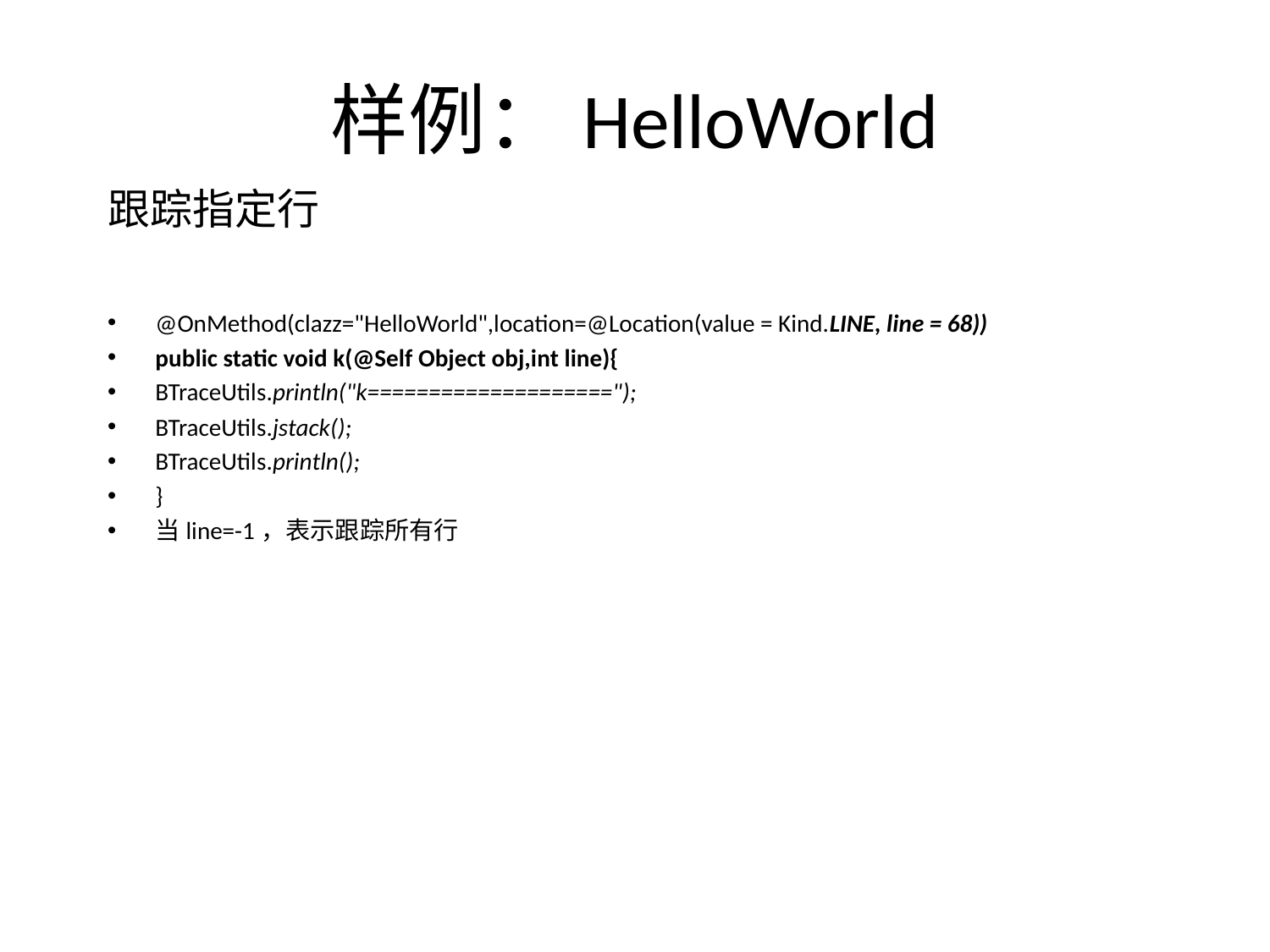

# 样例：HelloWorld
跟踪指定行

@OnMethod(clazz="HelloWorld",location=@Location(value = Kind.LINE, line = 68))
public static void k(@Self Object obj,int line){
BTraceUtils.println("k====================");
BTraceUtils.jstack();
BTraceUtils.println();
}
当line=-1，表示跟踪所有行